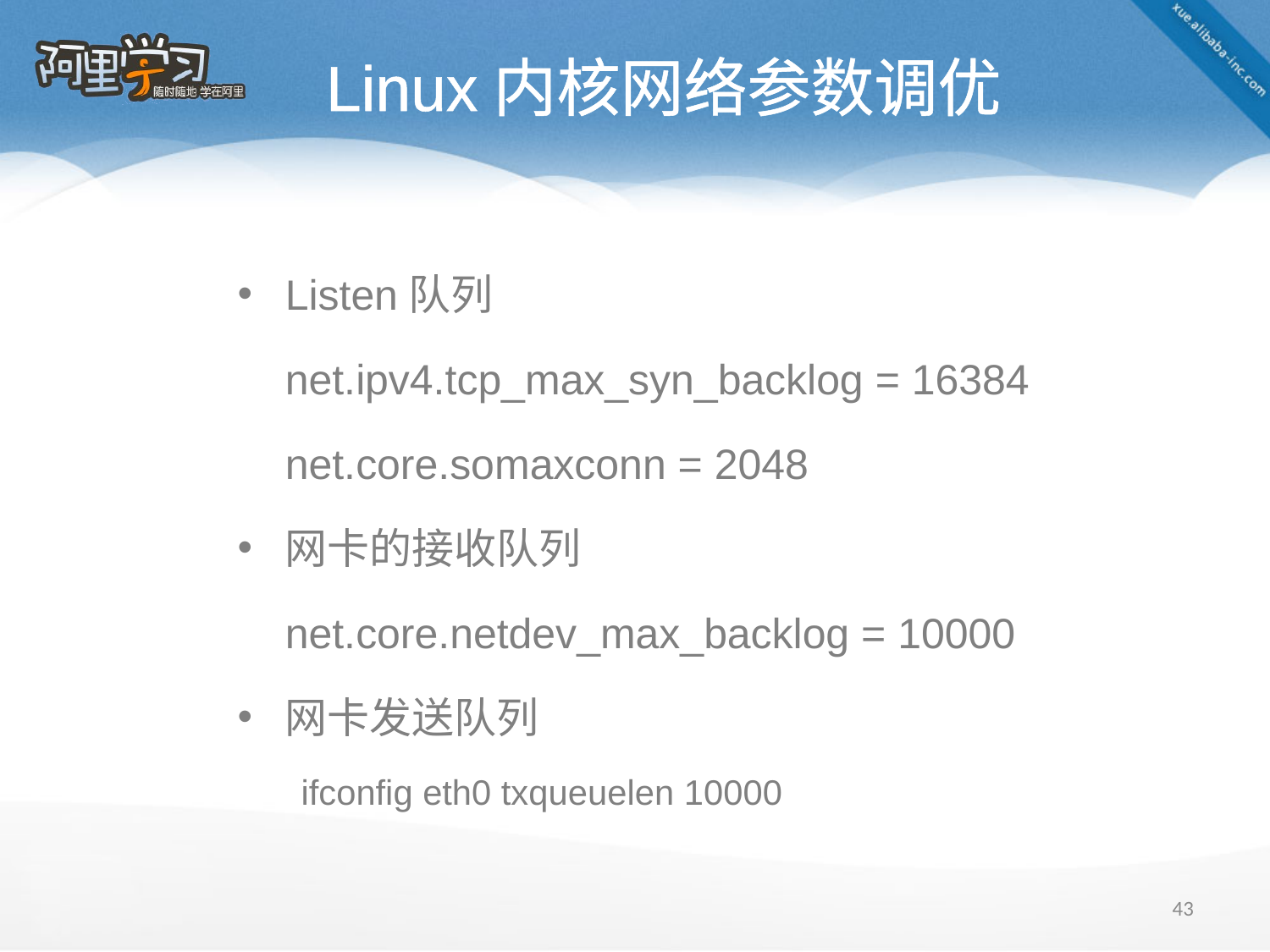

# Linux内核网络参数调优
Listen队列
	net.ipv4.tcp_max_syn_backlog = 16384
	net.core.somaxconn = 2048
网卡的接收队列
	net.core.netdev_max_backlog = 10000
网卡发送队列
ifconfig eth0 txqueuelen 10000
43